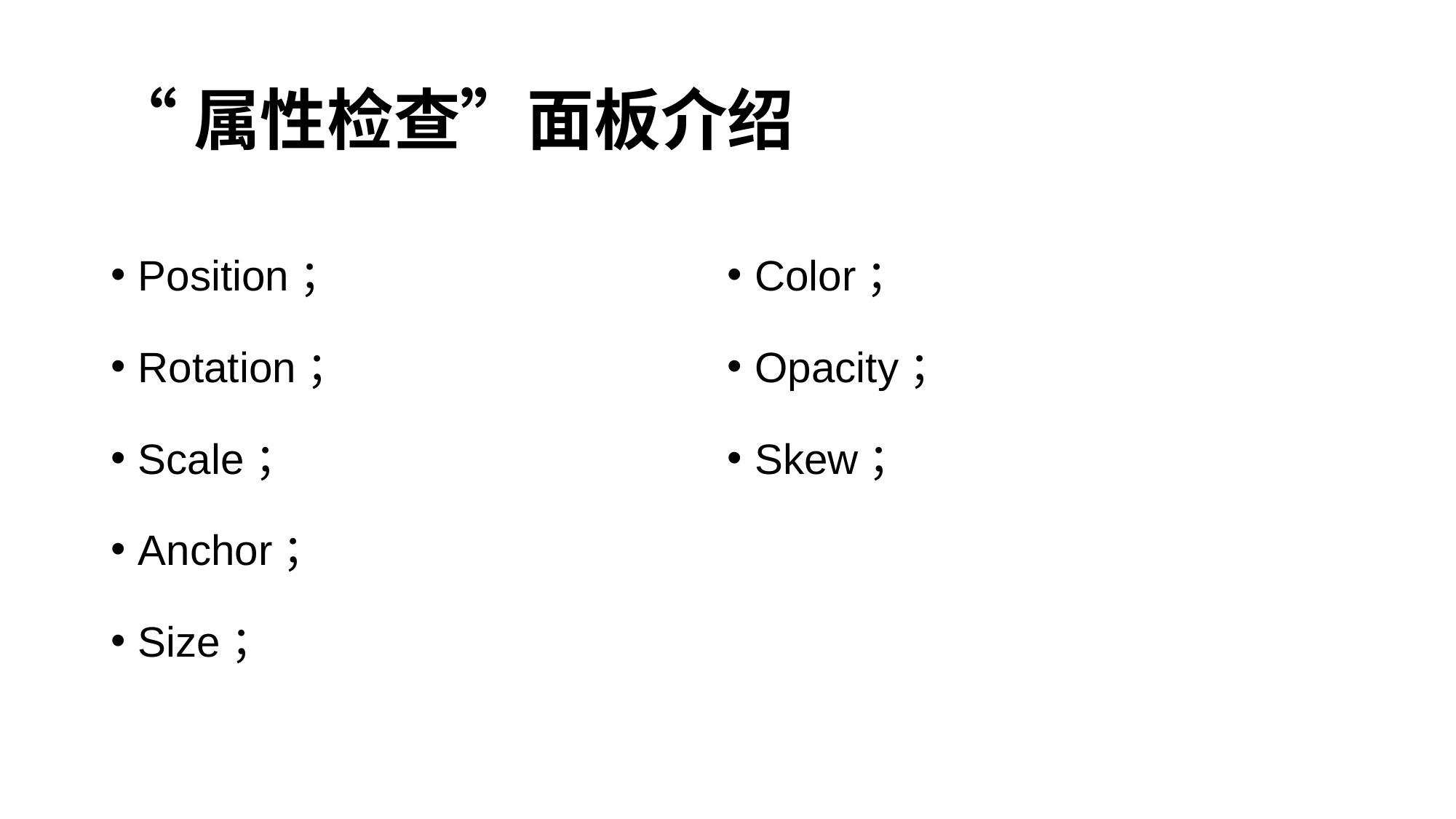

# “属性检查”面板介绍
Position；
Rotation；
Scale；
Anchor；
Size；
Color；
Opacity；
Skew；